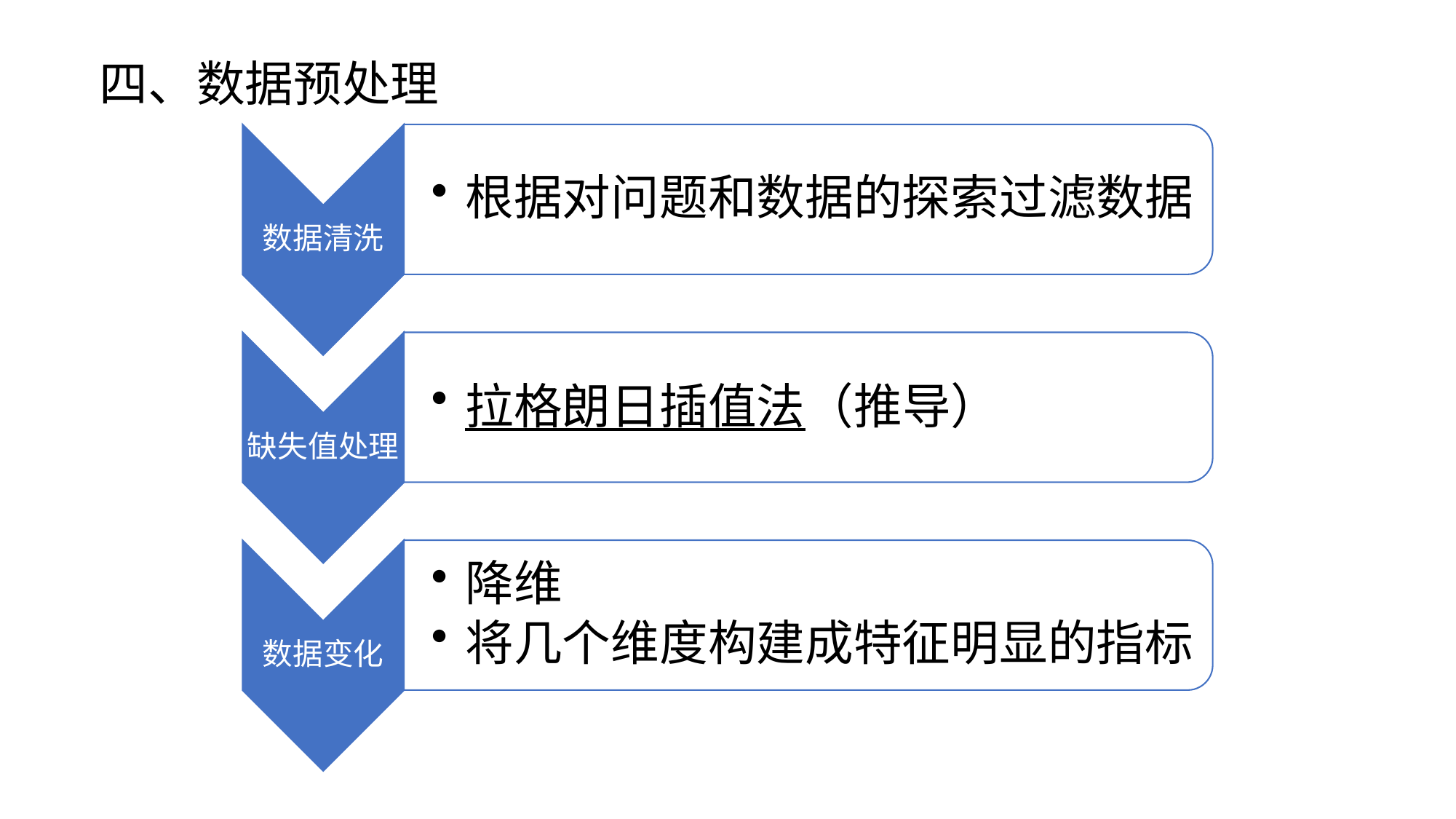

四、数据预处理
数据清洗
根据对问题和数据的探索过滤数据
缺失值处理
拉格朗日插值法（推导）
数据变化
降维
将几个维度构建成特征明显的指标